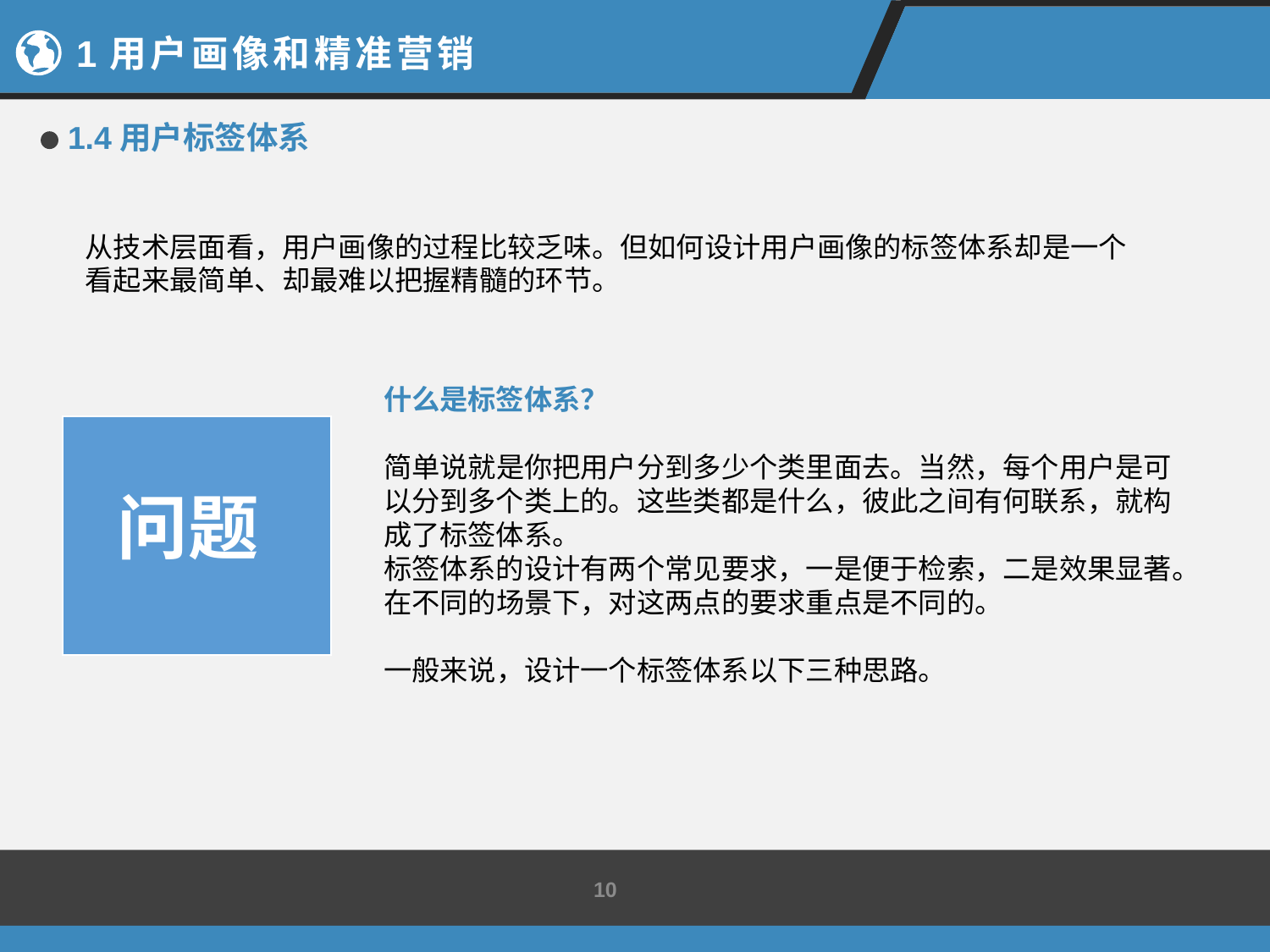

1用户画像和精准营销

1.4用户标签体系

从技术层面看，用户画像的过程比较乏味。但如何设计用户画像的标签体系却是一个看起来最简单、却最难以把握精髓的环节。
什么是标签体系？

简单说就是你把用户分到多少个类里面去。当然，每个用户是可以分到多个类上的。这些类都是什么，彼此之间有何联系，就构成了标签体系。
标签体系的设计有两个常见要求，一是便于检索，二是效果显著。在不同的场景下，对这两点的要求重点是不同的。

一般来说，设计一个标签体系以下三种思路。

问题

10